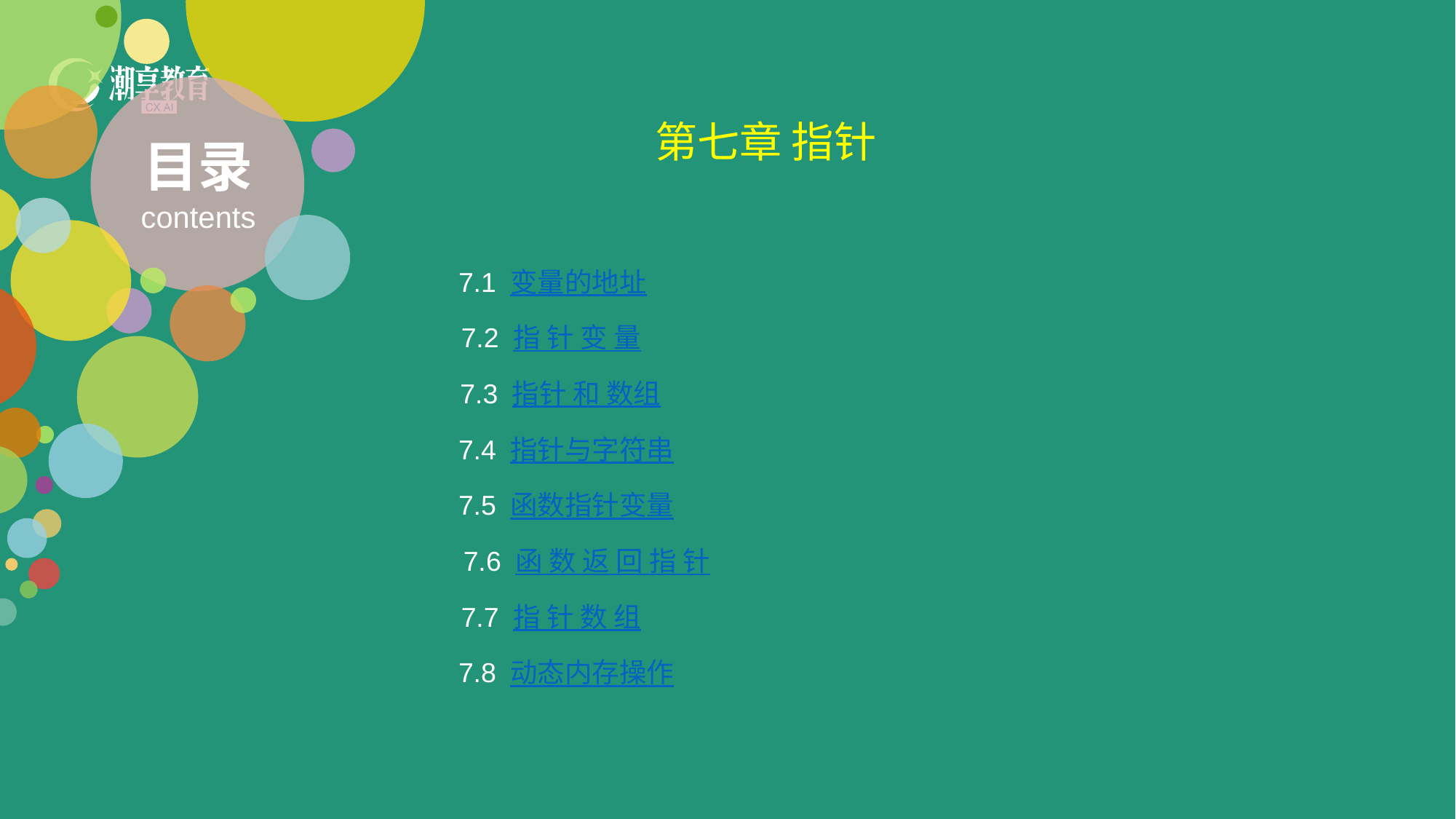

第七章 指针

目录
contents

7.1 变量的地址

7.2 指 针 变 量

7.3 指针 和 数组

7.4 指针与字符串

7.5 函数指针变量

7.6 函 数 返 回 指 针

7.7 指 针 数 组

7.8 动态内存操作